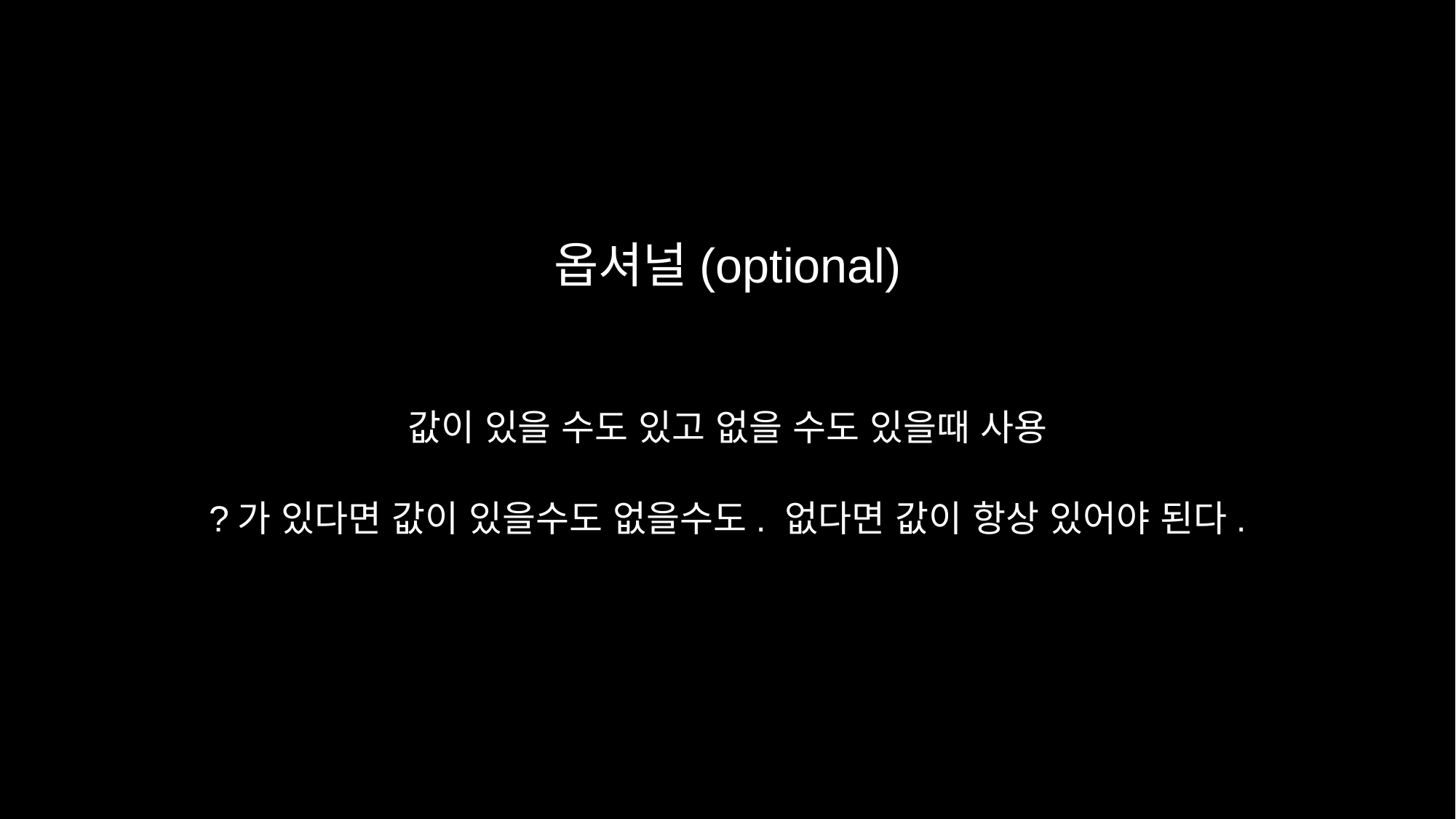

옵셔널(optional)
값이 있을 수도 있고 없을 수도 있을때 사용
?가 있다면 값이 있을수도 없을수도. 없다면 값이 항상 있어야 된다.